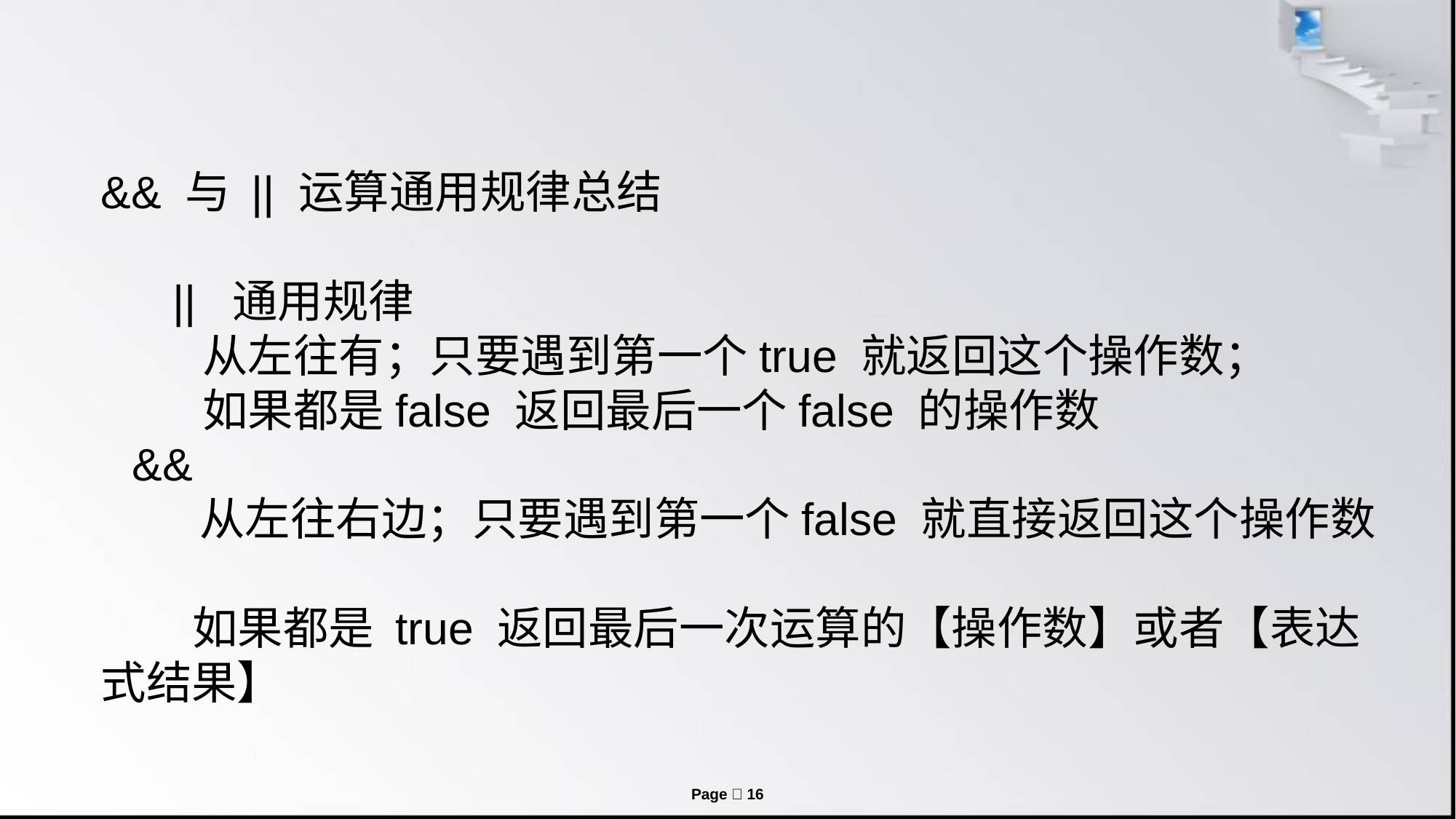

# && 与 || 运算通用规律总结 ||  通用规律 从左往有；只要遇到第一个true 就返回这个操作数； 如果都是false 返回最后一个false 的操作数 && 从左往右边；只要遇到第一个false 就直接返回这个操作数 如果都是 true 返回最后一次运算的【操作数】或者【表达式结果】